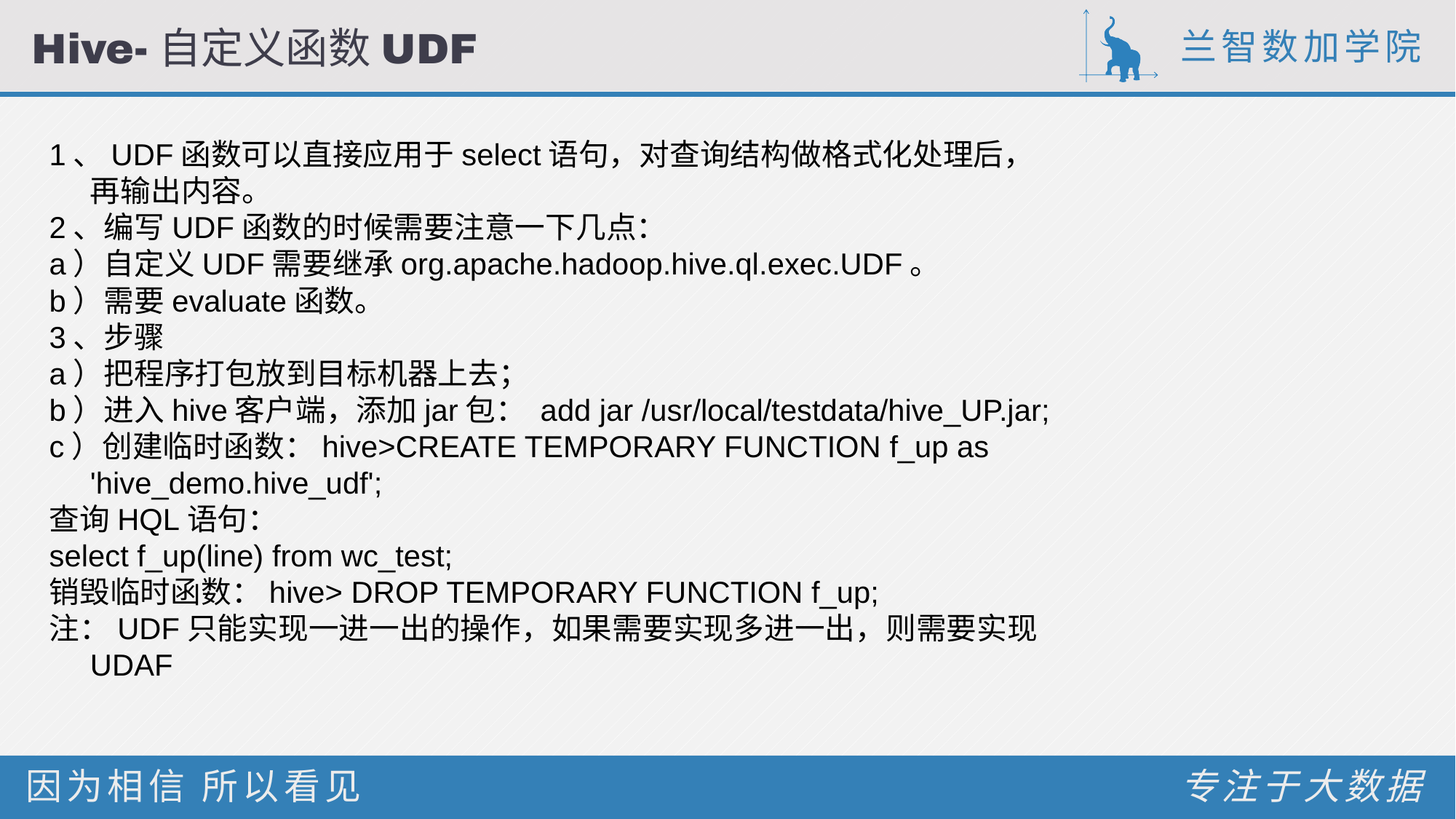

# Hive-自定义函数UDF
1、UDF函数可以直接应用于select语句，对查询结构做格式化处理后，再输出内容。
2、编写UDF函数的时候需要注意一下几点：
a）自定义UDF需要继承org.apache.hadoop.hive.ql.exec.UDF。
b）需要evaluate函数。
3、步骤
a）把程序打包放到目标机器上去；
b）进入hive客户端，添加jar包： add jar /usr/local/testdata/hive_UP.jar;
c）创建临时函数：hive>CREATE TEMPORARY FUNCTION f_up as 'hive_demo.hive_udf';
查询HQL语句：
select f_up(line) from wc_test;
销毁临时函数：hive> DROP TEMPORARY FUNCTION f_up;
注：UDF只能实现一进一出的操作，如果需要实现多进一出，则需要实现UDAF